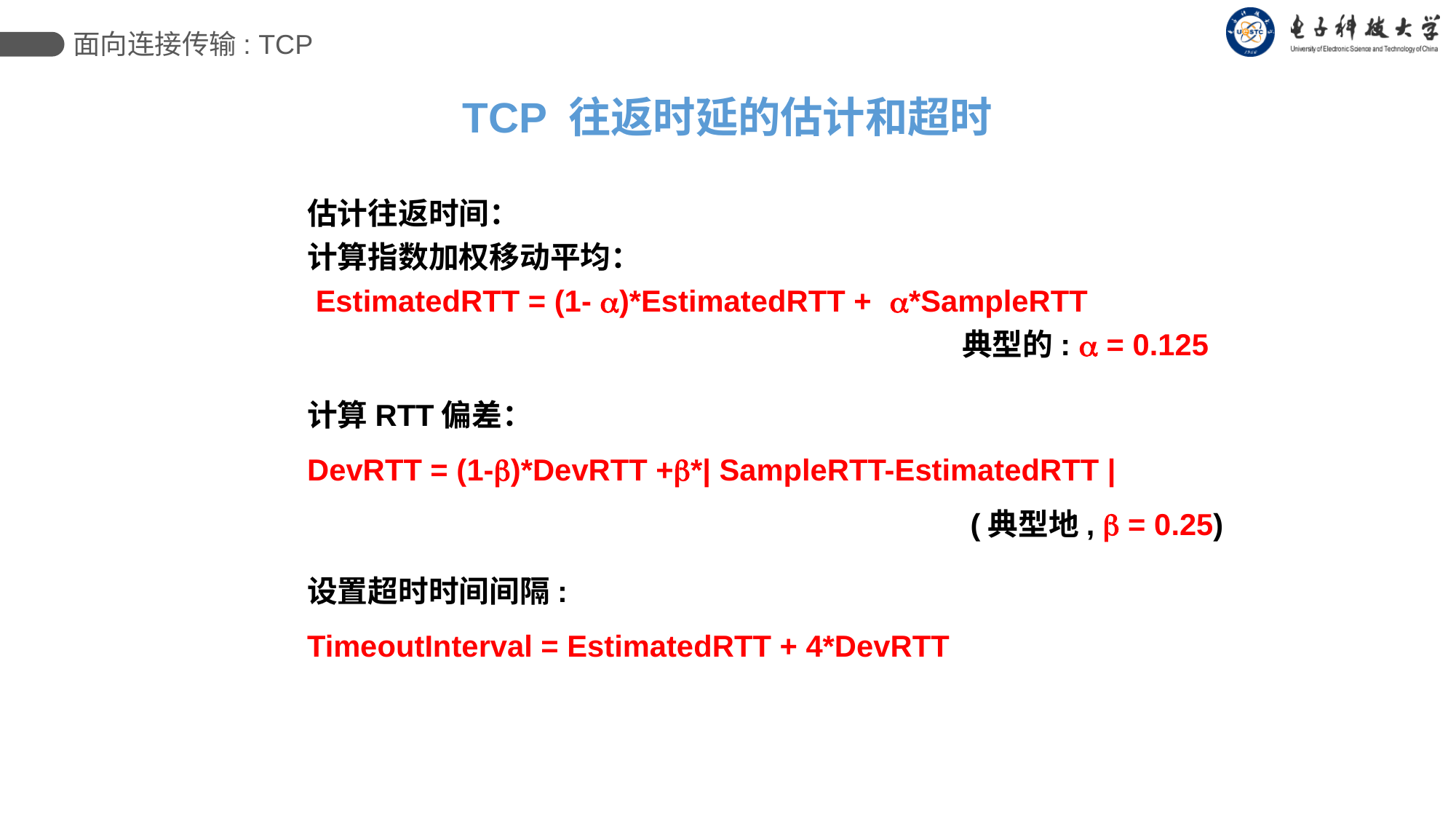

面向连接传输: TCP

TCP 往返时延的估计和超时
估计往返时间：
计算指数加权移动平均：
 EstimatedRTT = (1- α)*EstimatedRTT + α*SampleRTT
						典型的: α = 0.125
计算RTT偏差：
DevRTT = (1-β)*DevRTT +β*| SampleRTT-EstimatedRTT |
  						 (典型地, β = 0.25)
设置超时时间间隔:
TimeoutInterval = EstimatedRTT + 4*DevRTT